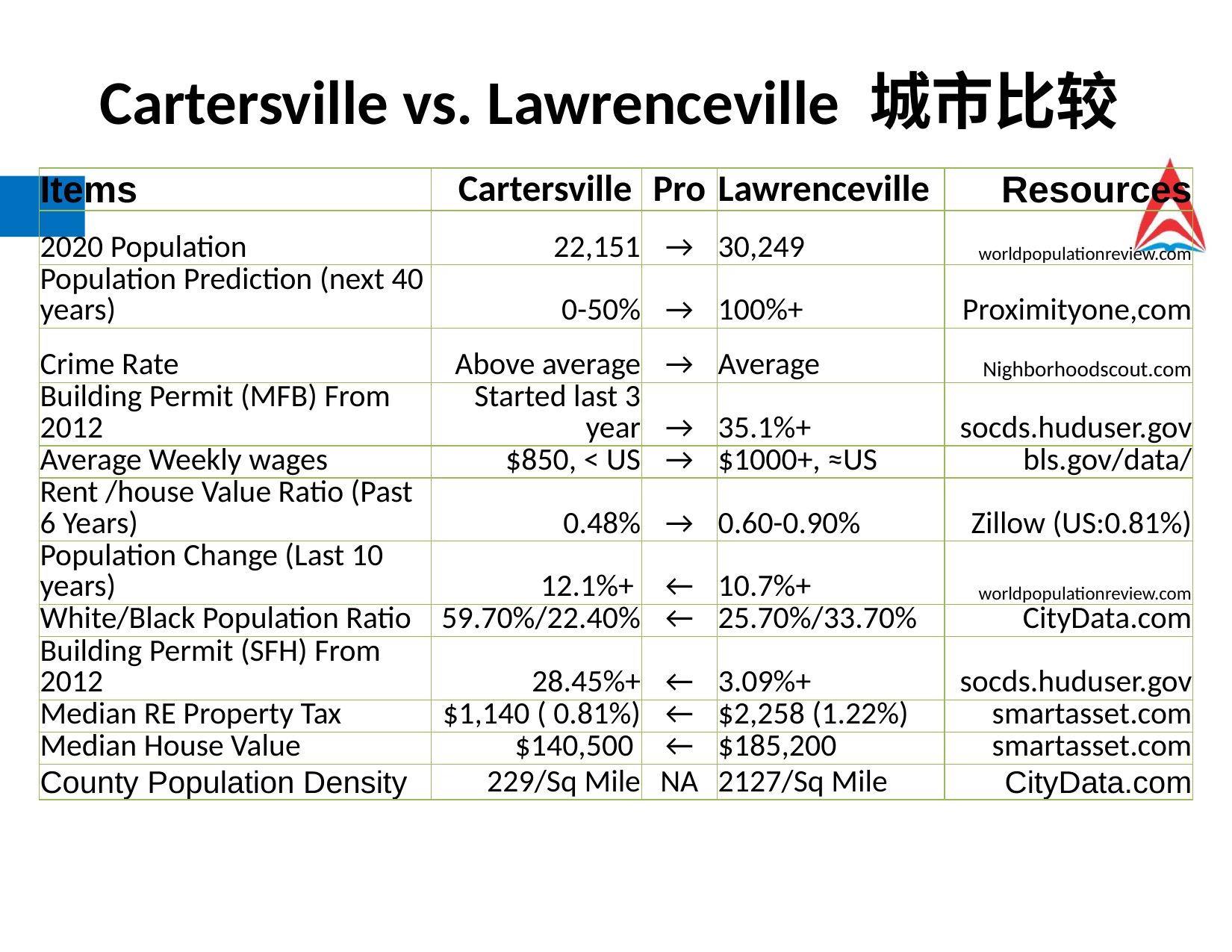

Cartersville vs. Lawrenceville 城市比较
| Items | Cartersville | Pro | Lawrenceville | Resources |
| --- | --- | --- | --- | --- |
| 2020 Population | 22,151 | → | 30,249 | worldpopulationreview.com |
| Population Prediction (next 40 years) | 0-50% | → | 100%+ | Proximityone,com |
| Crime Rate | Above average | → | Average | Nighborhoodscout.com |
| Building Permit (MFB) From 2012 | Started last 3 year | → | 35.1%+ | socds.huduser.gov |
| Average Weekly wages | $850, < US | → | $1000+, ≈US | bls.gov/data/ |
| Rent /house Value Ratio (Past 6 Years) | 0.48% | → | 0.60-0.90% | Zillow (US:0.81%) |
| Population Change (Last 10 years) | 12.1%+ | ← | 10.7%+ | worldpopulationreview.com |
| White/Black Population Ratio | 59.70%/22.40% | ← | 25.70%/33.70% | CityData.com |
| Building Permit (SFH) From 2012 | 28.45%+ | ← | 3.09%+ | socds.huduser.gov |
| Median RE Property Tax | $1,140 ( 0.81%) | ← | $2,258 (1.22%) | smartasset.com |
| Median House Value | $140,500 | ← | $185,200 | smartasset.com |
| County Population Density | 229/Sq Mile | NA | 2127/Sq Mile | CityData.com |